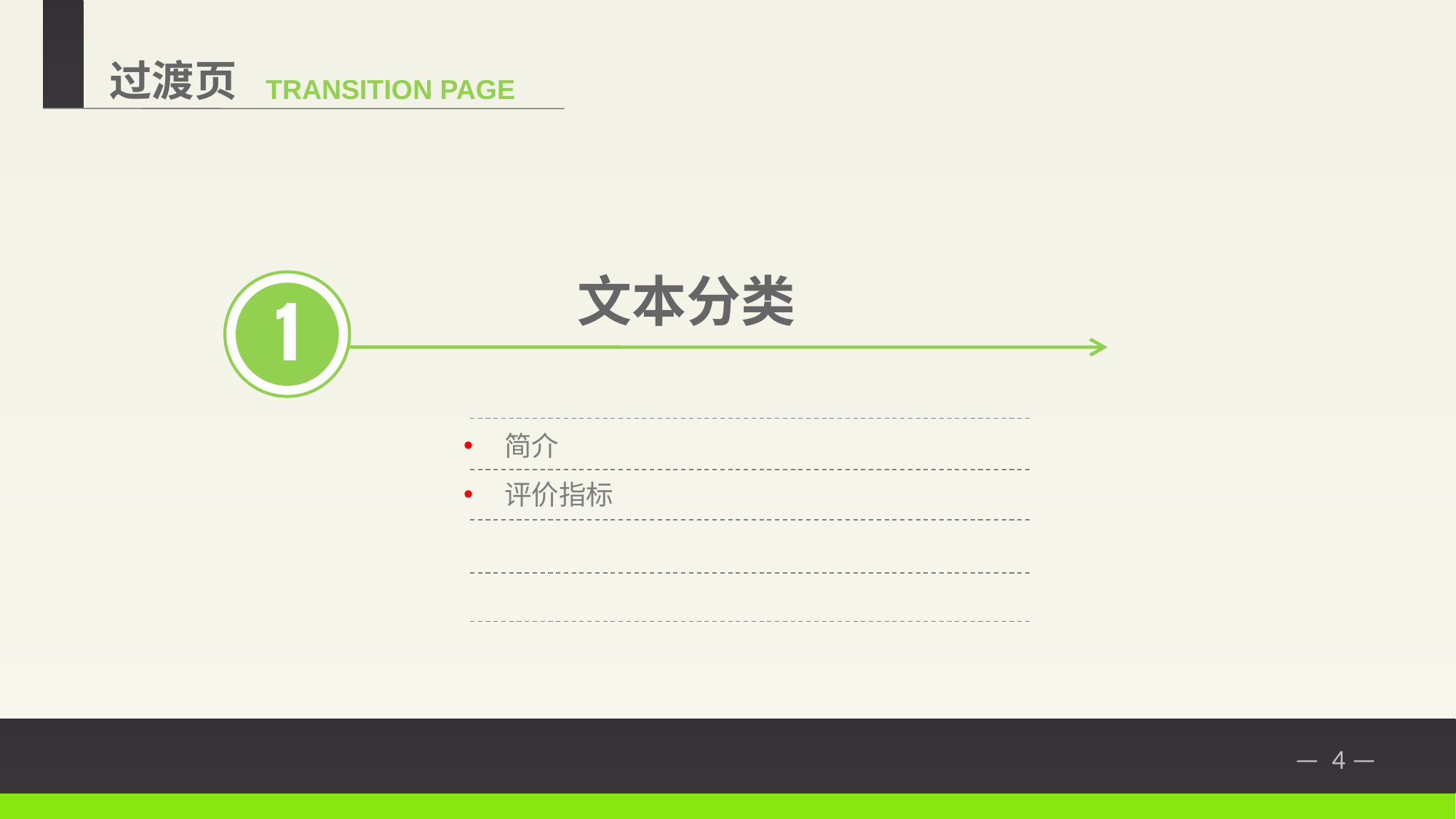

过渡页
TRANSITION PAGE

 文本分类

1

简介
评价指标